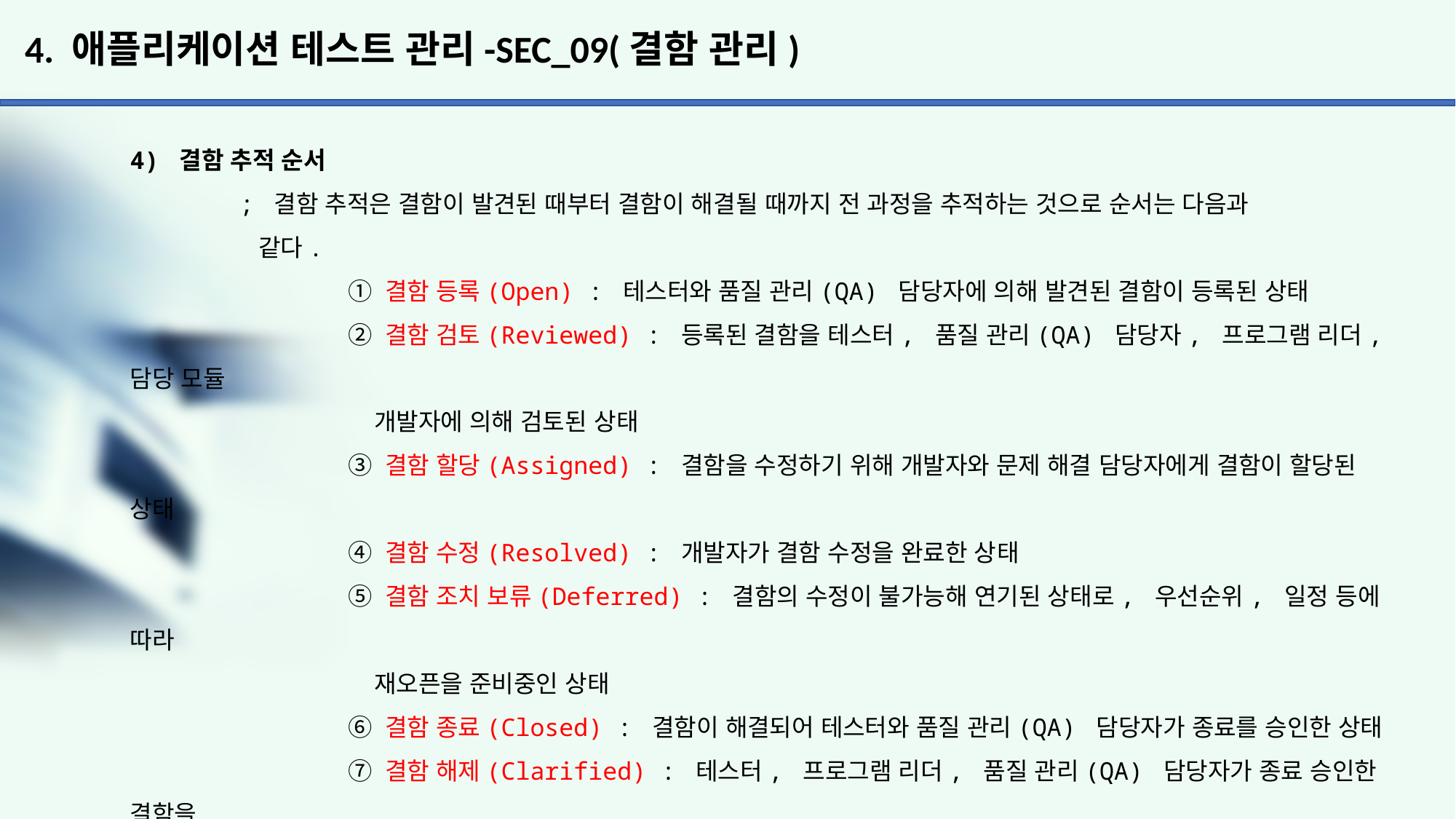

# 4. 애플리케이션 테스트 관리-SEC_09(결함 관리)
4) 결함 추적 순서
	; 결함 추적은 결함이 발견된 때부터 결함이 해결될 때까지 전 과정을 추적하는 것으로 순서는 다음과
	  같다.
		① 결함 등록(Open) : 테스터와 품질 관리(QA) 담당자에 의해 발견된 결함이 등록된 상태
		② 결함 검토(Reviewed) : 등록된 결함을 테스터, 품질 관리(QA) 담당자, 프로그램 리더, 담당 모듈
		   개발자에 의해 검토된 상태
		③ 결함 할당(Assigned) : 결함을 수정하기 위해 개발자와 문제 해결 담당자에게 결함이 할당된 상태
		④ 결함 수정(Resolved) : 개발자가 결함 수정을 완료한 상태
		⑤ 결함 조치 보류(Deferred) : 결함의 수정이 불가능해 연기된 상태로, 우선순위, 일정 등에 따라
		   재오픈을 준비중인 상태
		⑥ 결함 종료(Closed) : 결함이 해결되어 테스터와 품질 관리(QA) 담당자가 종료를 승인한 상태
		⑦ 결함 해제(Clarified) : 테스터, 프로그램 리더, 품질 관리(QA) 담당자가 종료 승인한 결함을
		   검토하여 결함이 아니라고 판명한 상태